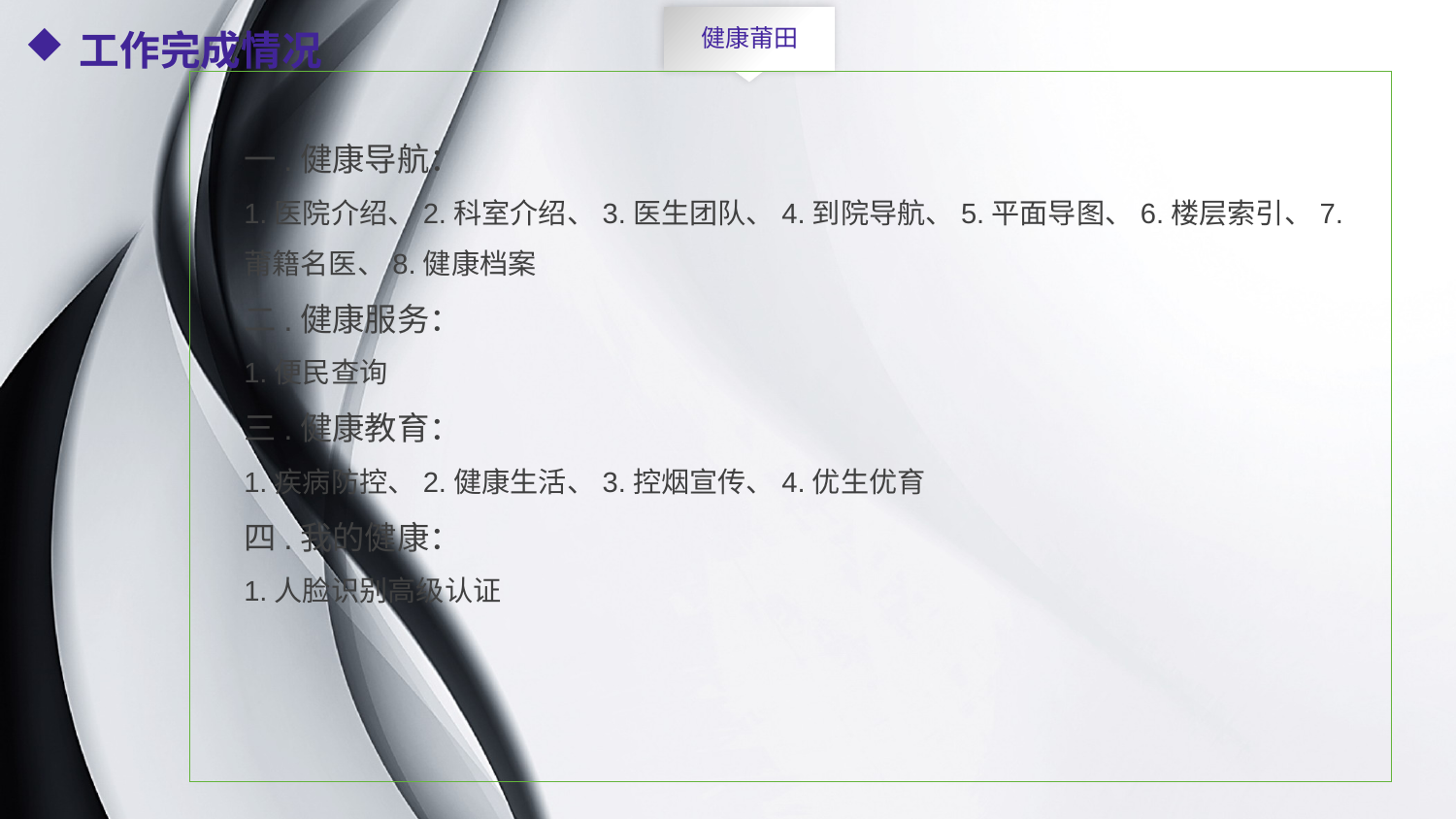

健康莆田
工作完成情况

一.健康导航：
1.医院介绍、2.科室介绍、3.医生团队、4.到院导航、5.平面导图、6.楼层索引、7.莆籍名医、8.健康档案
二.健康服务：
1.便民查询
三.健康教育：
1.疾病防控、2.健康生活、3.控烟宣传、4.优生优育
四.我的健康：
1.人脸识别高级认证